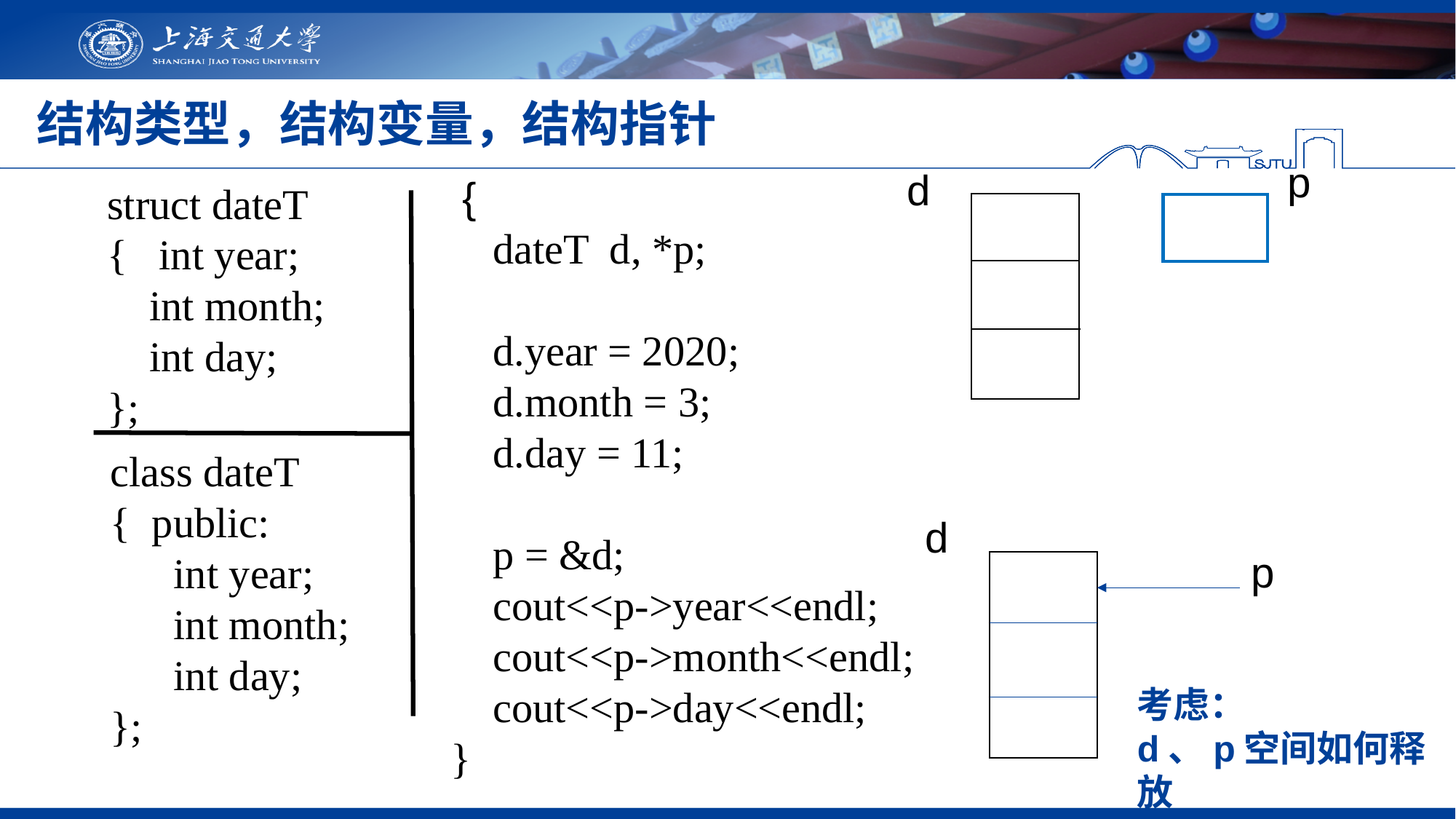

# 结构类型，结构变量，结构指针
p
d
 {
    dateT  d, *p;

    d.year = 2020;
    d.month = 3;
    d.day = 11;

    p = &d;
    cout<<p->year<<endl;
    cout<<p->month<<endl;
    cout<<p->day<<endl;
}
struct dateT
{   int year;
    int month;
    int day;
};

class dateT
{  public:
      int year;
      int month;
      int day;
};
d
p

考虑：
d、p空间如何释放